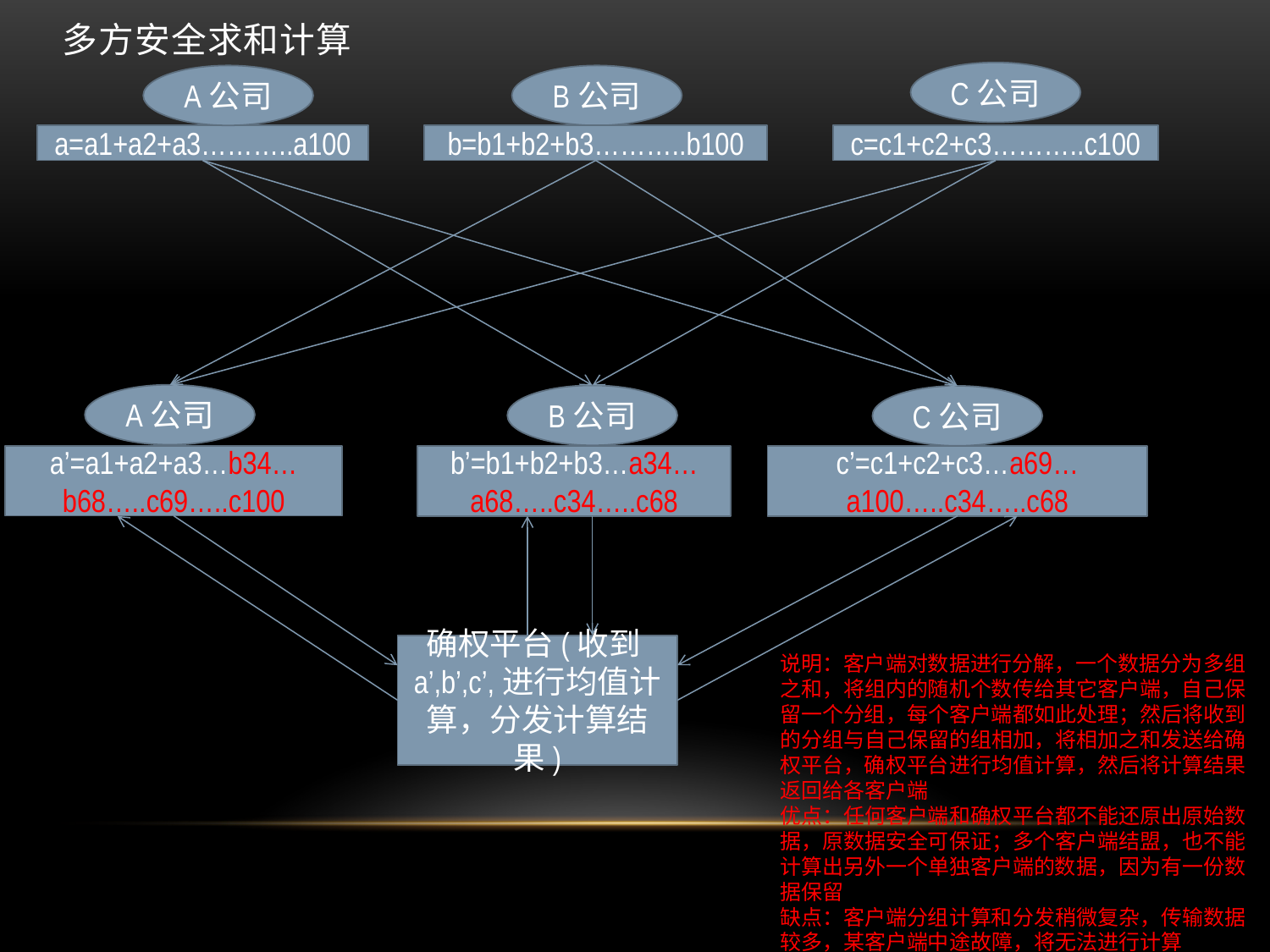

# 多方安全求和计算
C公司
A公司
B公司
a=a1+a2+a3………..a100
b=b1+b2+b3………..b100
c=c1+c2+c3………..c100
A公司
B公司
C公司
a’=a1+a2+a3…b34…b68…..c69…..c100
b’=b1+b2+b3…a34…a68…..c34…..c68
c’=c1+c2+c3…a69…a100…..c34…..c68
确权平台(收到a’,b’,c’,进行均值计算，分发计算结果)
说明：客户端对数据进行分解，一个数据分为多组之和，将组内的随机个数传给其它客户端，自己保留一个分组，每个客户端都如此处理；然后将收到的分组与自己保留的组相加，将相加之和发送给确权平台，确权平台进行均值计算，然后将计算结果返回给各客户端
优点：任何客户端和确权平台都不能还原出原始数据，原数据安全可保证；多个客户端结盟，也不能计算出另外一个单独客户端的数据，因为有一份数据保留
缺点：客户端分组计算和分发稍微复杂，传输数据较多，某客户端中途故障，将无法进行计算